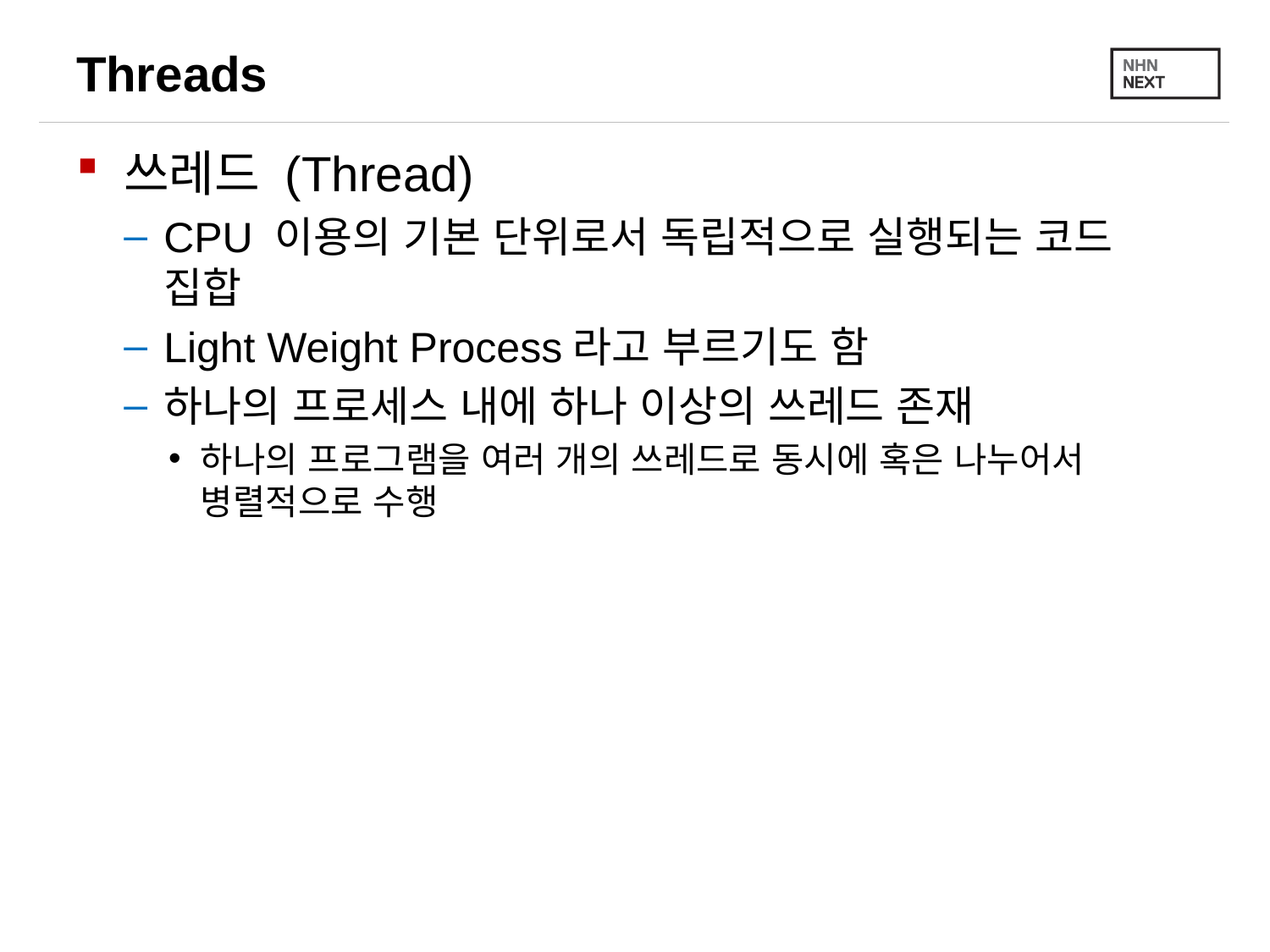

# Threads
쓰레드 (Thread)
CPU 이용의 기본 단위로서 독립적으로 실행되는 코드 집합
Light Weight Process라고 부르기도 함
하나의 프로세스 내에 하나 이상의 쓰레드 존재
하나의 프로그램을 여러 개의 쓰레드로 동시에 혹은 나누어서 병렬적으로 수행